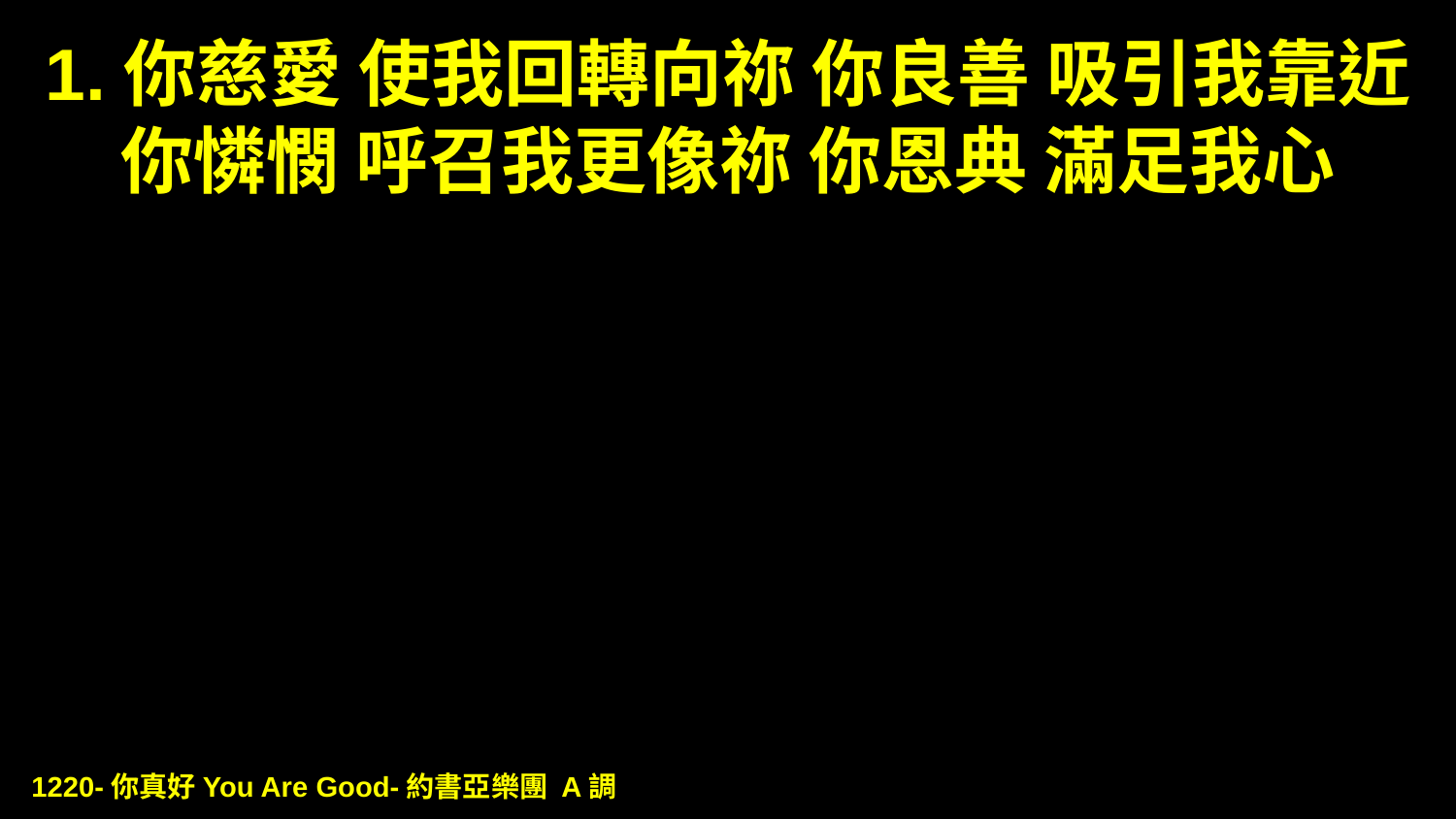

# 1.你慈愛 使我回轉向祢 你良善 吸引我靠近 你憐憫 呼召我更像祢 你恩典 滿足我心
1220-你真好You Are Good-約書亞樂團 A調